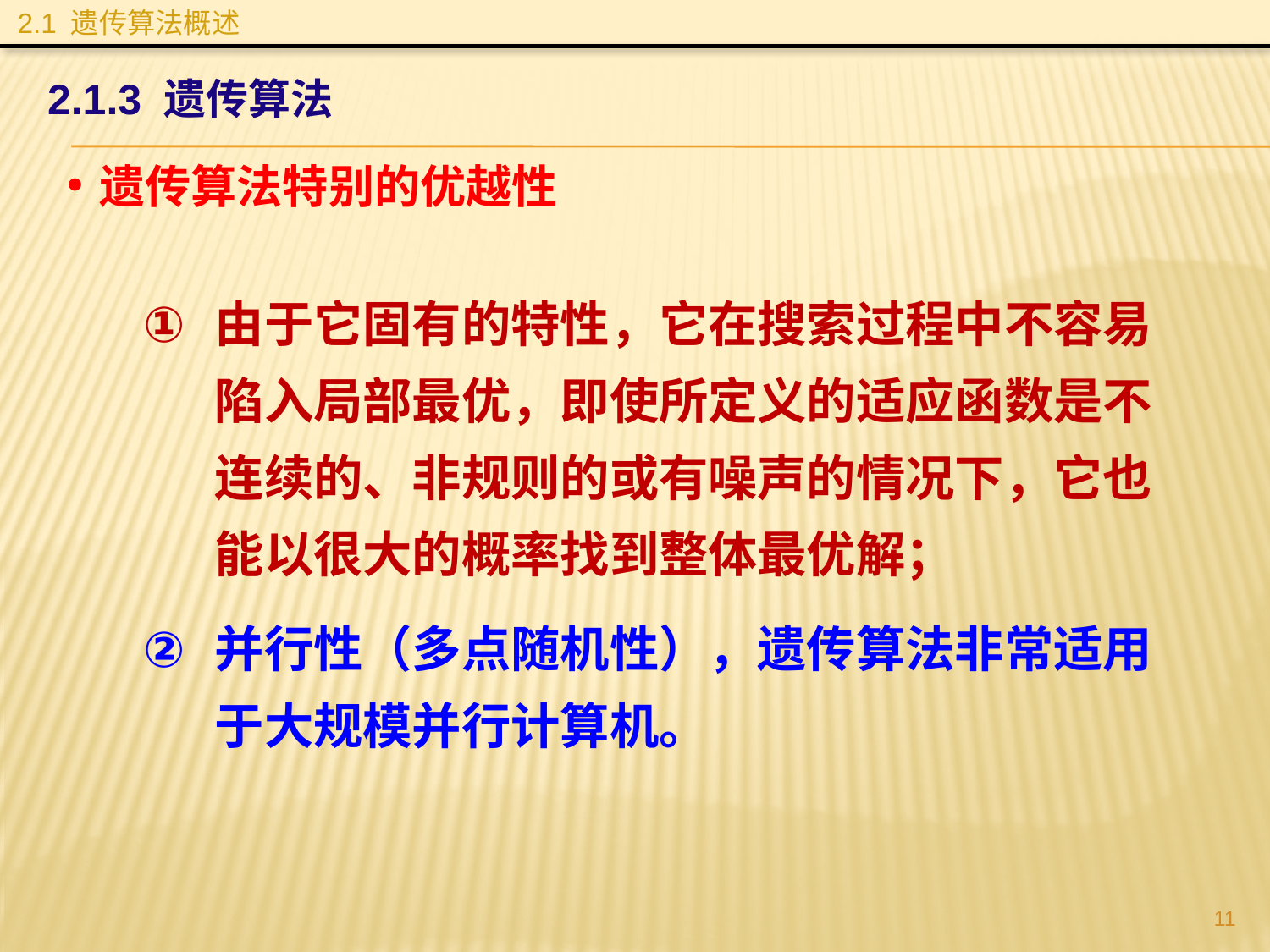

2.1 遗传算法概述

2.1.3 遗传算法
遗传算法特别的优越性
由于它固有的特性，它在搜索过程中不容易陷入局部最优，即使所定义的适应函数是不连续的、非规则的或有噪声的情况下，它也能以很大的概率找到整体最优解；
并行性（多点随机性），遗传算法非常适用于大规模并行计算机。
11